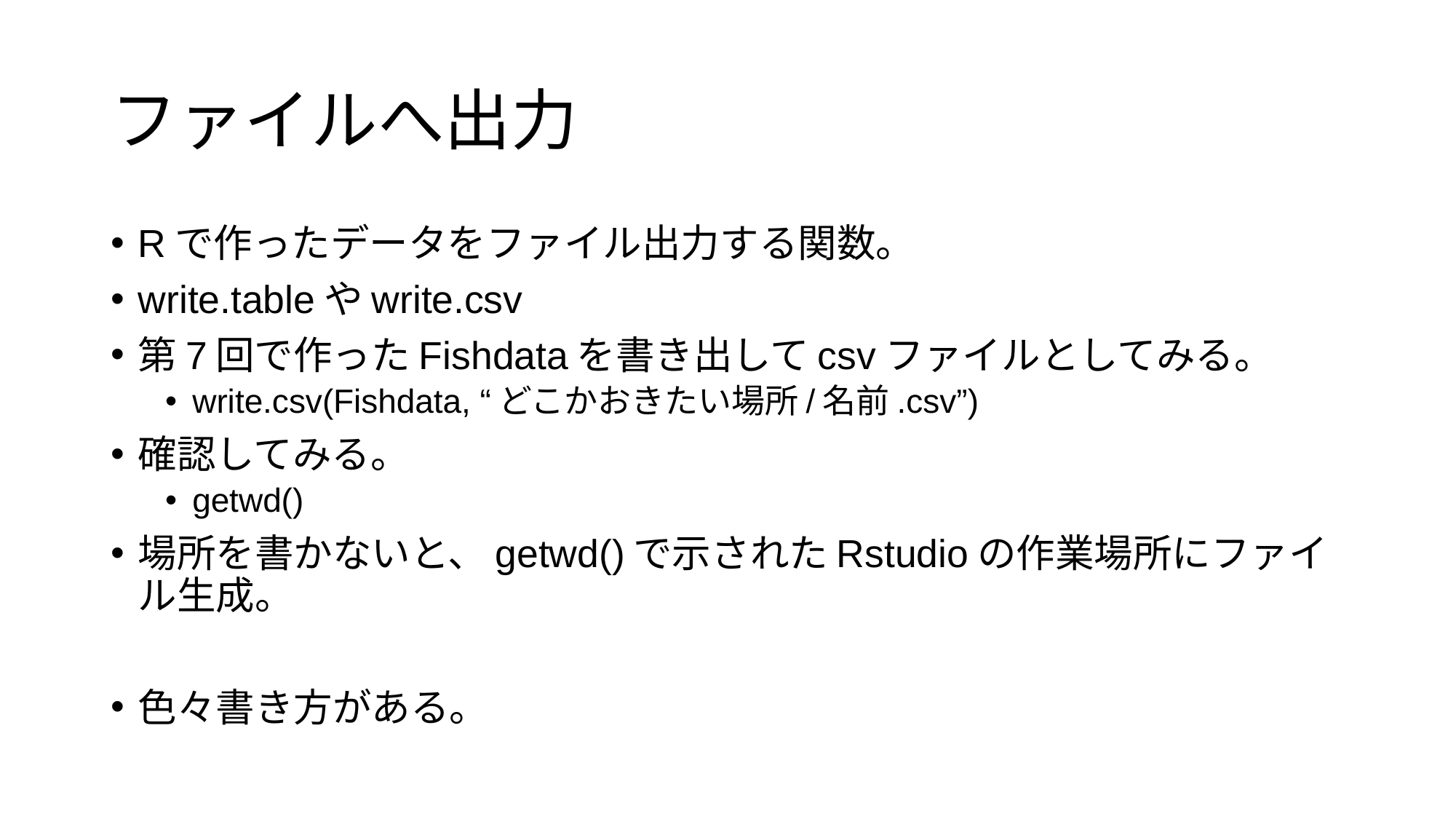

# ファイルへ出力
Rで作ったデータをファイル出力する関数。
write.tableやwrite.csv
第7回で作ったFishdataを書き出してcsvファイルとしてみる。
write.csv(Fishdata, “どこかおきたい場所/名前.csv”)
確認してみる。
getwd()
場所を書かないと、getwd()で示されたRstudioの作業場所にファイル生成。

色々書き方がある。